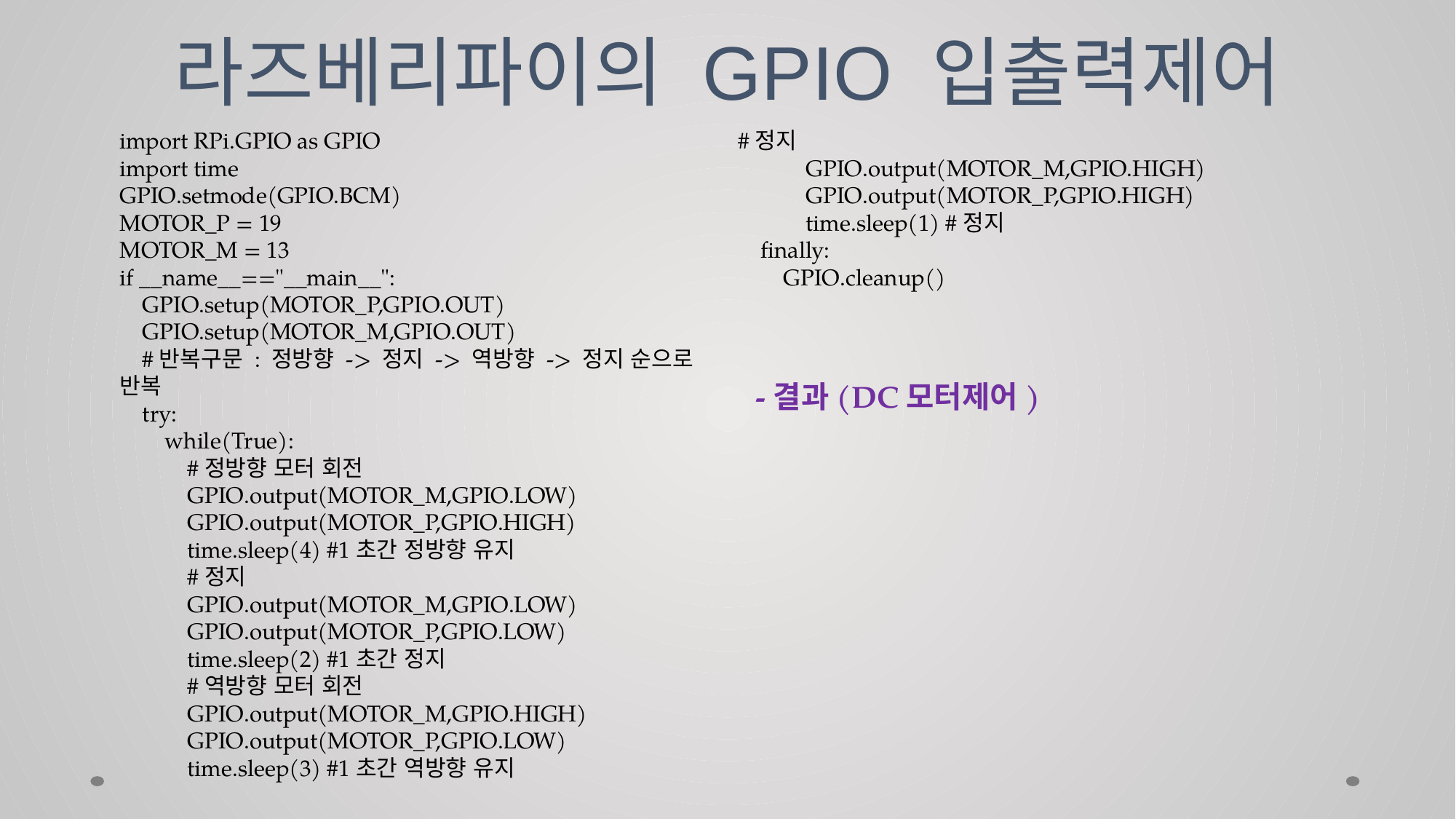

# 라즈베리파이의 GPIO 입출력제어
import RPi.GPIO as GPIO
import time
GPIO.setmode(GPIO.BCM)
MOTOR_P = 19
MOTOR_M = 13
if __name__=="__main__":
    GPIO.setup(MOTOR_P,GPIO.OUT)
    GPIO.setup(MOTOR_M,GPIO.OUT)
    #반복구문 : 정방향 -> 정지 -> 역방향 -> 정지 순으로 반복
    try:
        while(True):
            #정방향 모터 회전
            GPIO.output(MOTOR_M,GPIO.LOW)
            GPIO.output(MOTOR_P,GPIO.HIGH)
            time.sleep(4) #1초간 정방향 유지
            #정지
            GPIO.output(MOTOR_M,GPIO.LOW)
            GPIO.output(MOTOR_P,GPIO.LOW)
            time.sleep(2) #1초간 정지
            #역방향 모터 회전
            GPIO.output(MOTOR_M,GPIO.HIGH)
            GPIO.output(MOTOR_P,GPIO.LOW)
            time.sleep(3) #1초간 역방향 유지

#정지
            GPIO.output(MOTOR_M,GPIO.HIGH)
            GPIO.output(MOTOR_P,GPIO.HIGH)
            time.sleep(1) #정지
    finally:
        GPIO.cleanup()
-결과(DC모터제어)